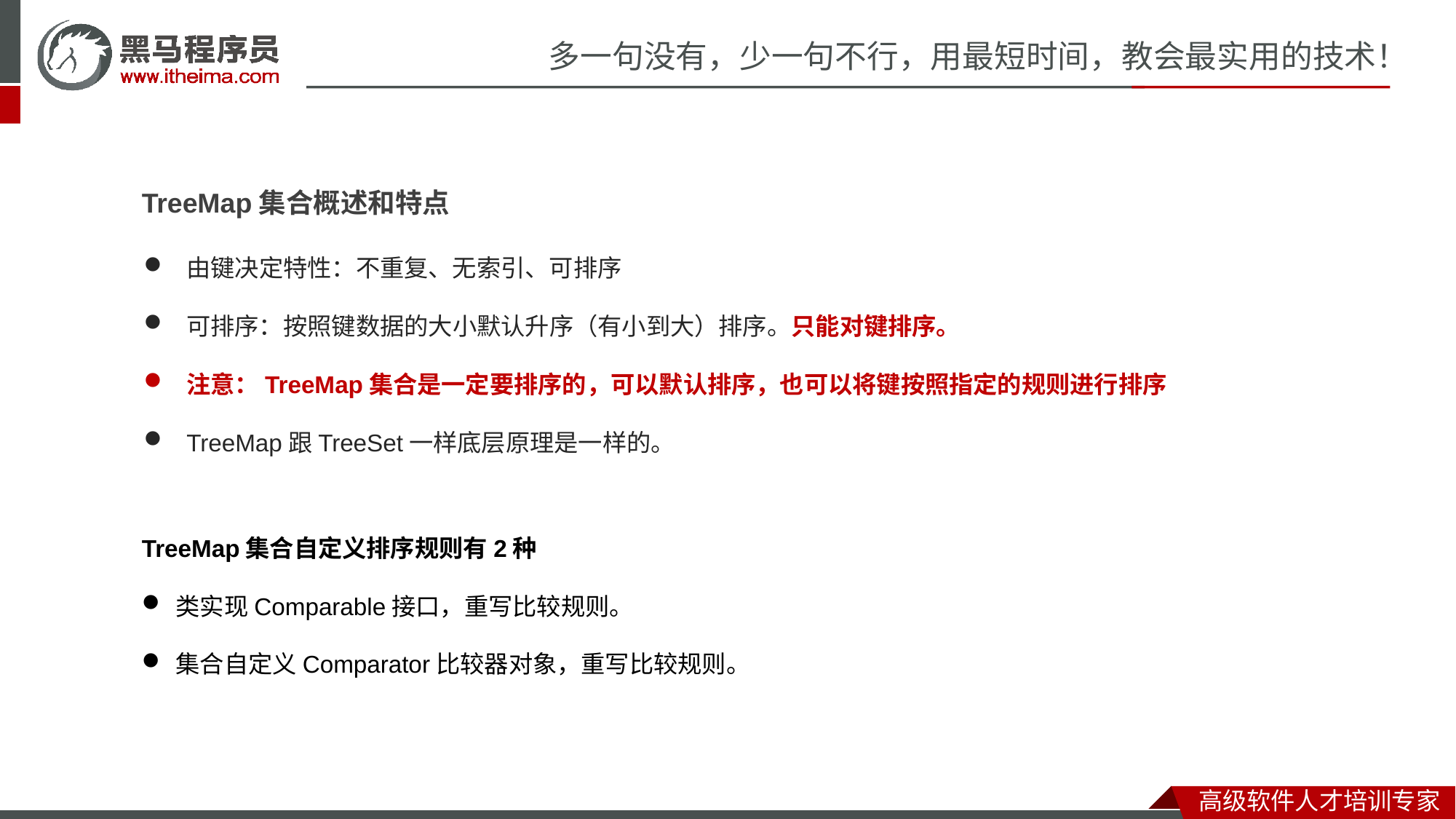

TreeMap集合概述和特点
由键决定特性：不重复、无索引、可排序
可排序：按照键数据的大小默认升序（有小到大）排序。只能对键排序。
注意：TreeMap集合是一定要排序的，可以默认排序，也可以将键按照指定的规则进行排序
TreeMap跟TreeSet一样底层原理是一样的。

TreeMap集合自定义排序规则有2种
类实现Comparable接口，重写比较规则。
集合自定义Comparator比较器对象，重写比较规则。